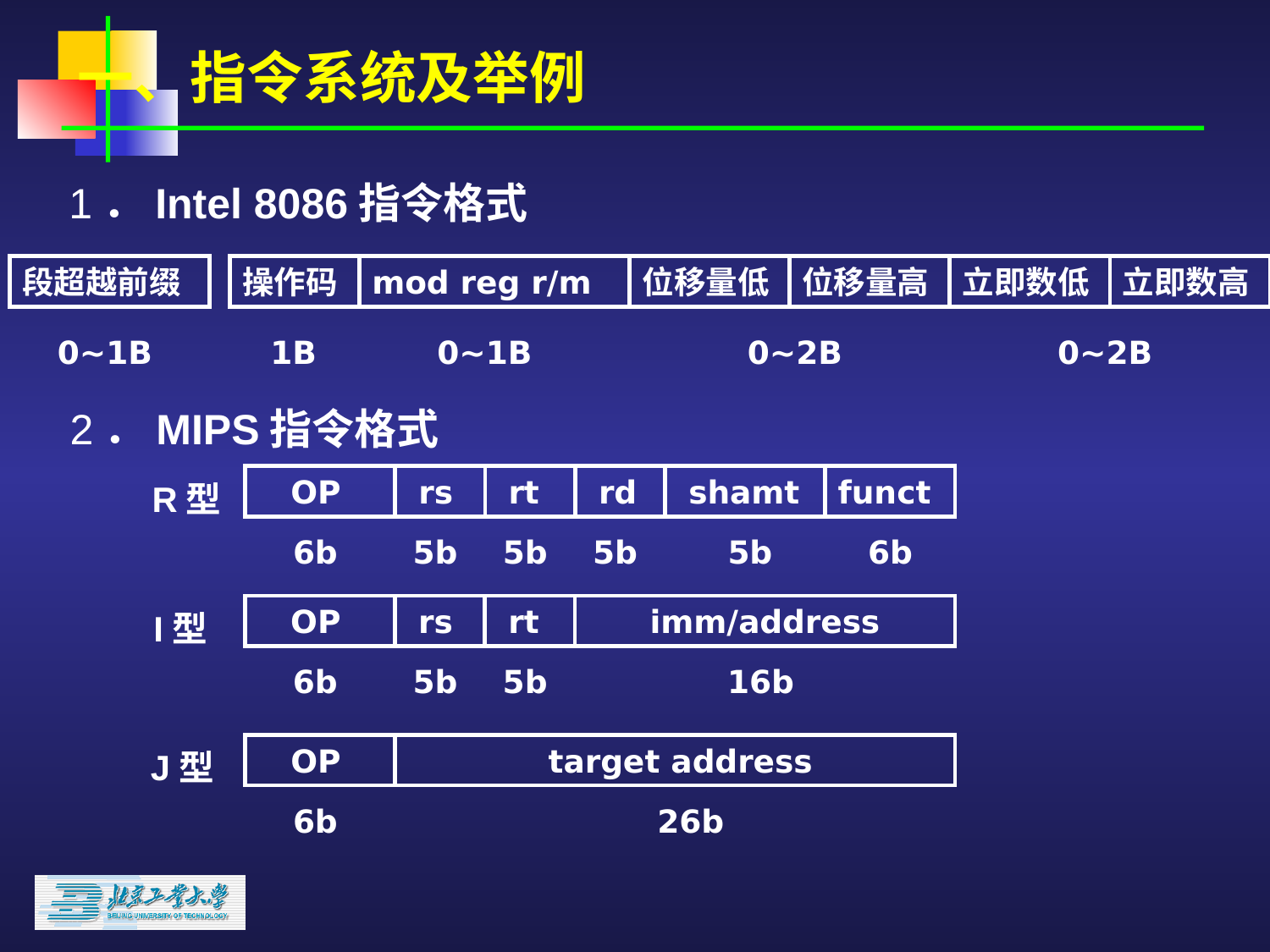

一、指令系统及举例

1．Intel 8086指令格式
段超越前缀
操作码
mod reg r/m
位移量低
位移量高
立即数低
立即数高
0~1B
   1B
0~1B
0~2B
0~2B
2．MIPS指令格式
   OP
 rs
 rt
 rd
 shamt
funct
R型
6b
5b
5b
5b
5b
6b
   OP
 rs
 rt
imm/address
I型
6b
5b
5b
16b
   OP
 target address
J型
6b
26b